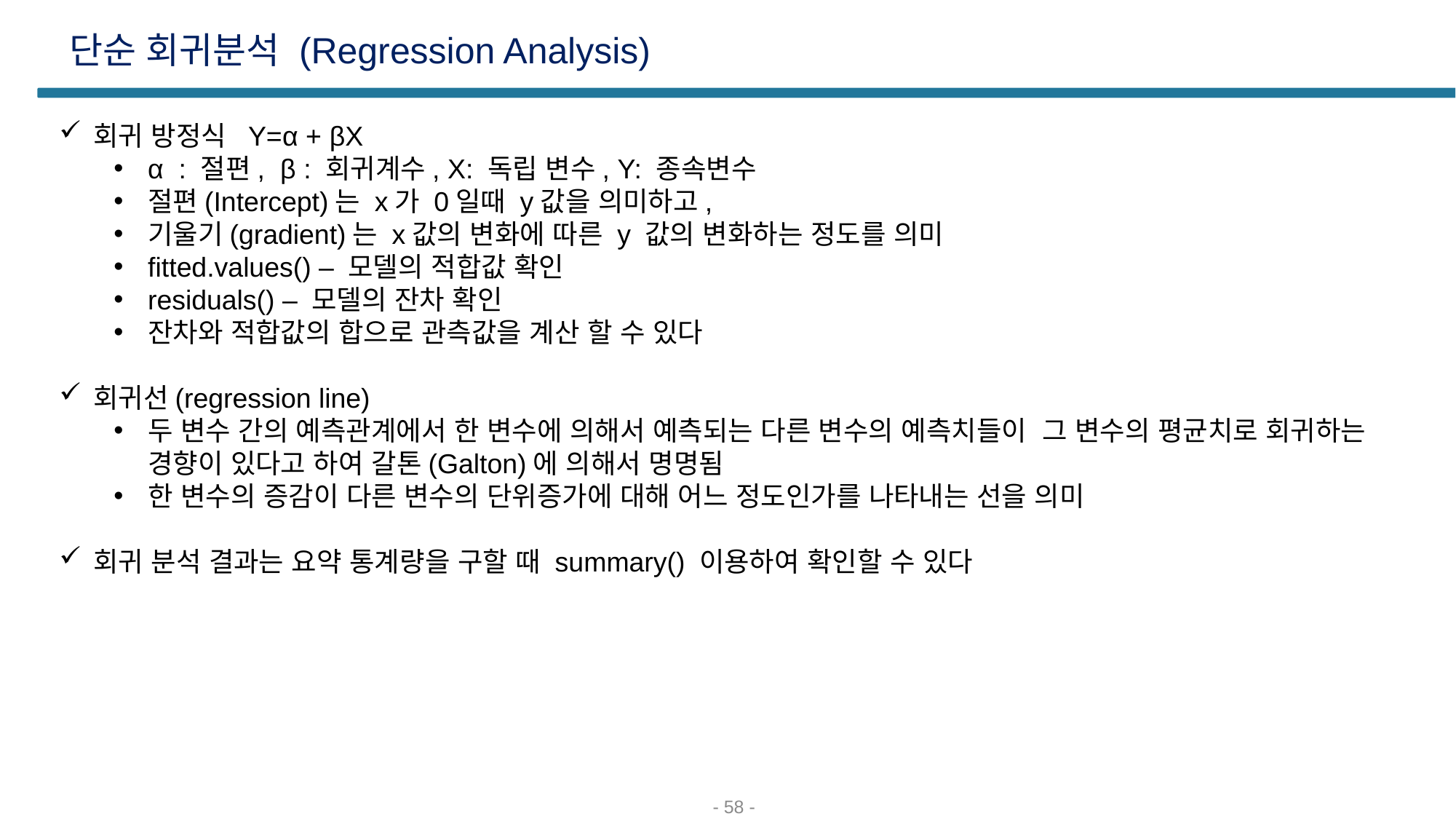

단순 회귀분석 (Regression Analysis)
회귀 방정식  Y=α + βX
α  : 절편,  β : 회귀계수, X: 독립 변수, Y: 종속변수
절편(Intercept)는 x가 0일때 y값을 의미하고,
기울기(gradient)는 x값의 변화에 따른 y 값의 변화하는 정도를 의미
fitted.values() – 모델의 적합값 확인
residuals() – 모델의 잔차 확인
잔차와 적합값의 합으로 관측값을 계산 할 수 있다

회귀선(regression line)
두 변수 간의 예측관계에서 한 변수에 의해서 예측되는 다른 변수의 예측치들이  그 변수의 평균치로 회귀하는 경향이 있다고 하여 갈톤(Galton)에 의해서 명명됨
한 변수의 증감이 다른 변수의 단위증가에 대해 어느 정도인가를 나타내는 선을 의미

회귀 분석 결과는 요약 통계량을 구할 때 summary() 이용하여 확인할 수 있다

- 58 -